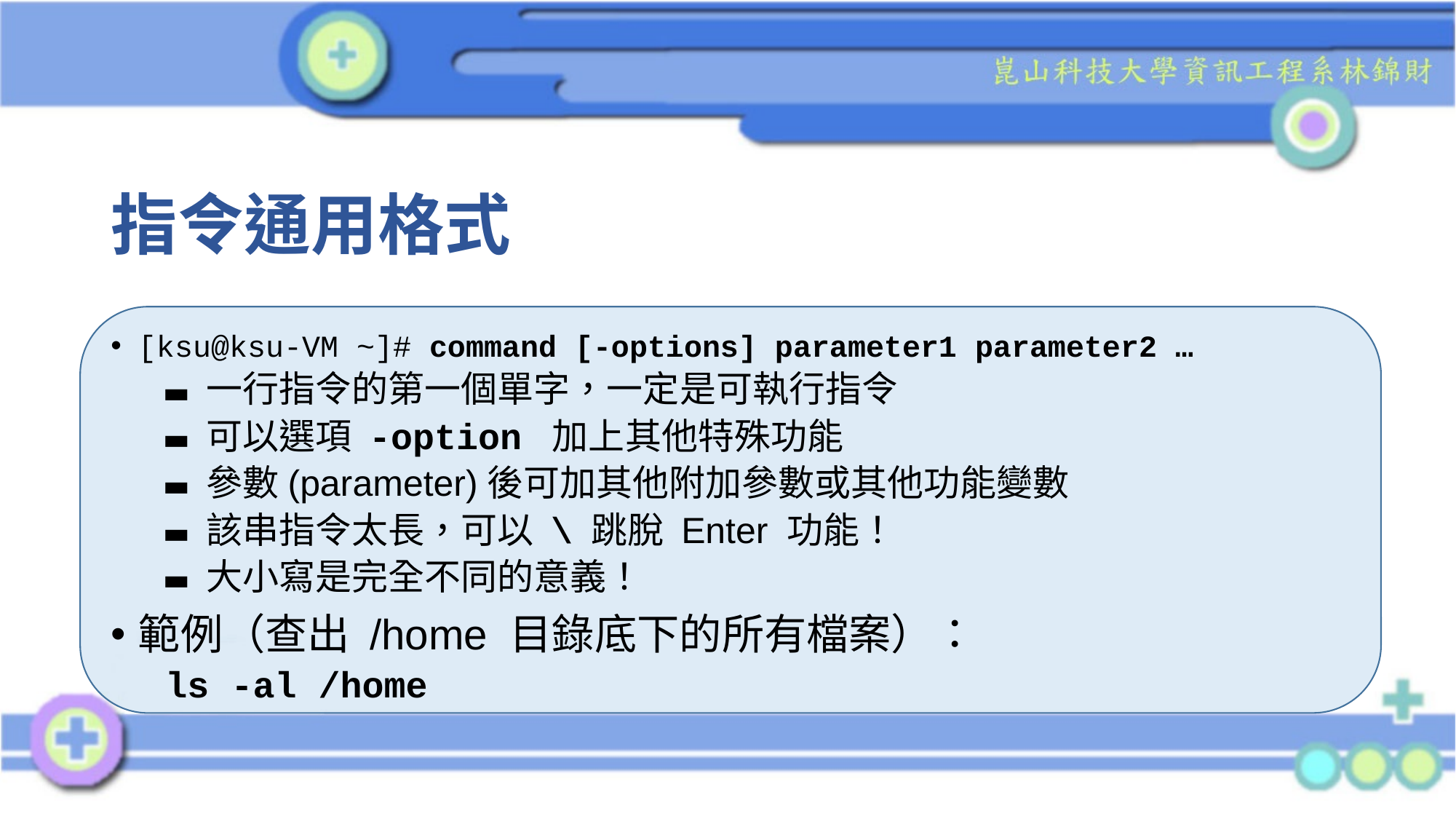

# 指令通用格式

[ksu@ksu-VM ~]# command [-options] parameter1 parameter2 …
一行指令的第一個單字，一定是可執行指令
可以選項 -option 加上其他特殊功能
參數(parameter)後可加其他附加參數或其他功能變數
該串指令太長，可以 \ 跳脫 Enter 功能！
大小寫是完全不同的意義！
範例（查出 /home 目錄底下的所有檔案）：
ls -al /home